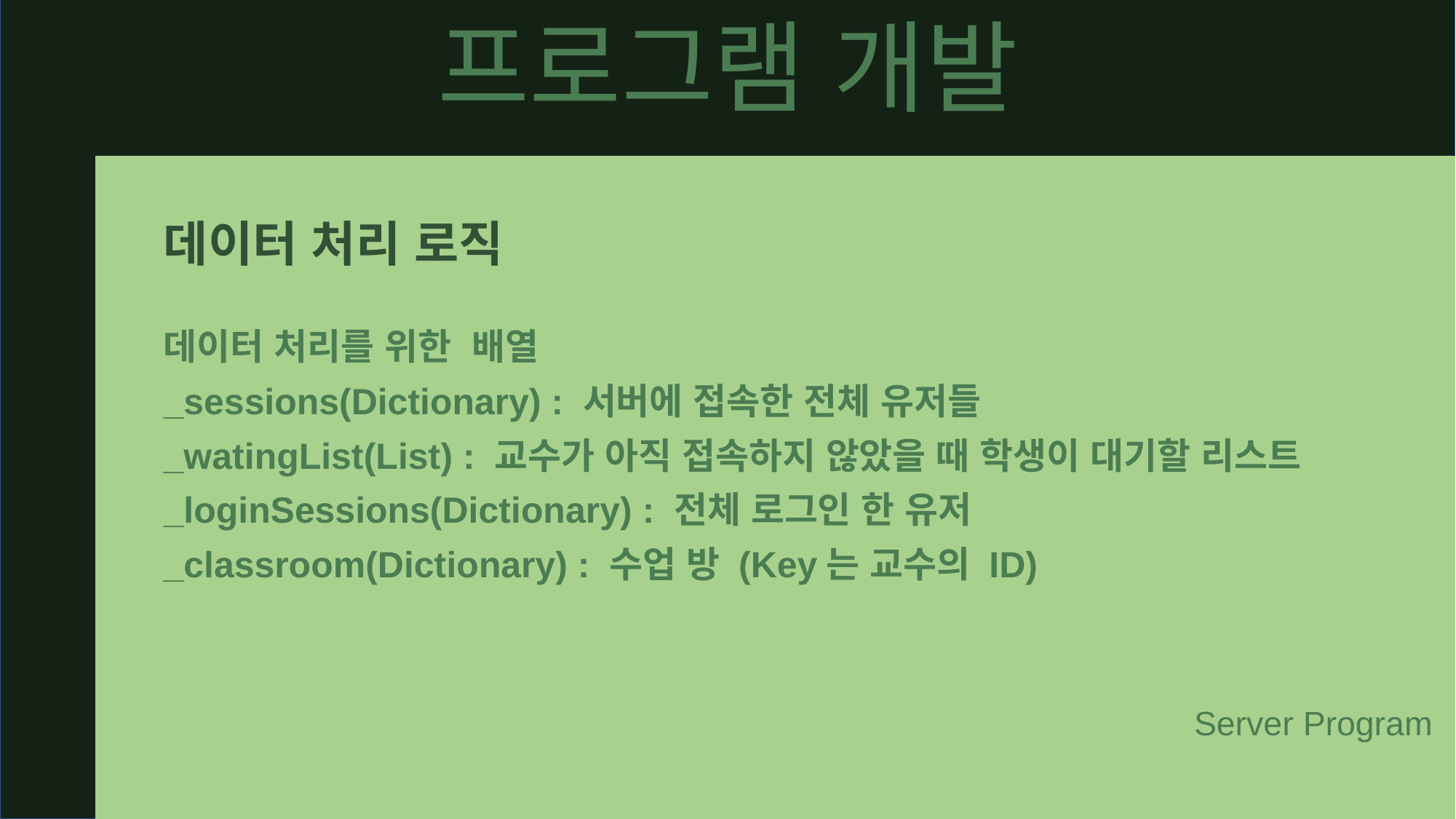

프로그램 개발

데이터 처리 로직

데이터 처리를 위한  배열
_sessions(Dictionary) : 서버에 접속한 전체 유저들
_watingList(List) : 교수가 아직 접속하지 않았을 때 학생이 대기할 리스트
_loginSessions(Dictionary) : 전체 로그인 한 유저
_classroom(Dictionary) : 수업 방 (Key는 교수의 ID)

Server Program